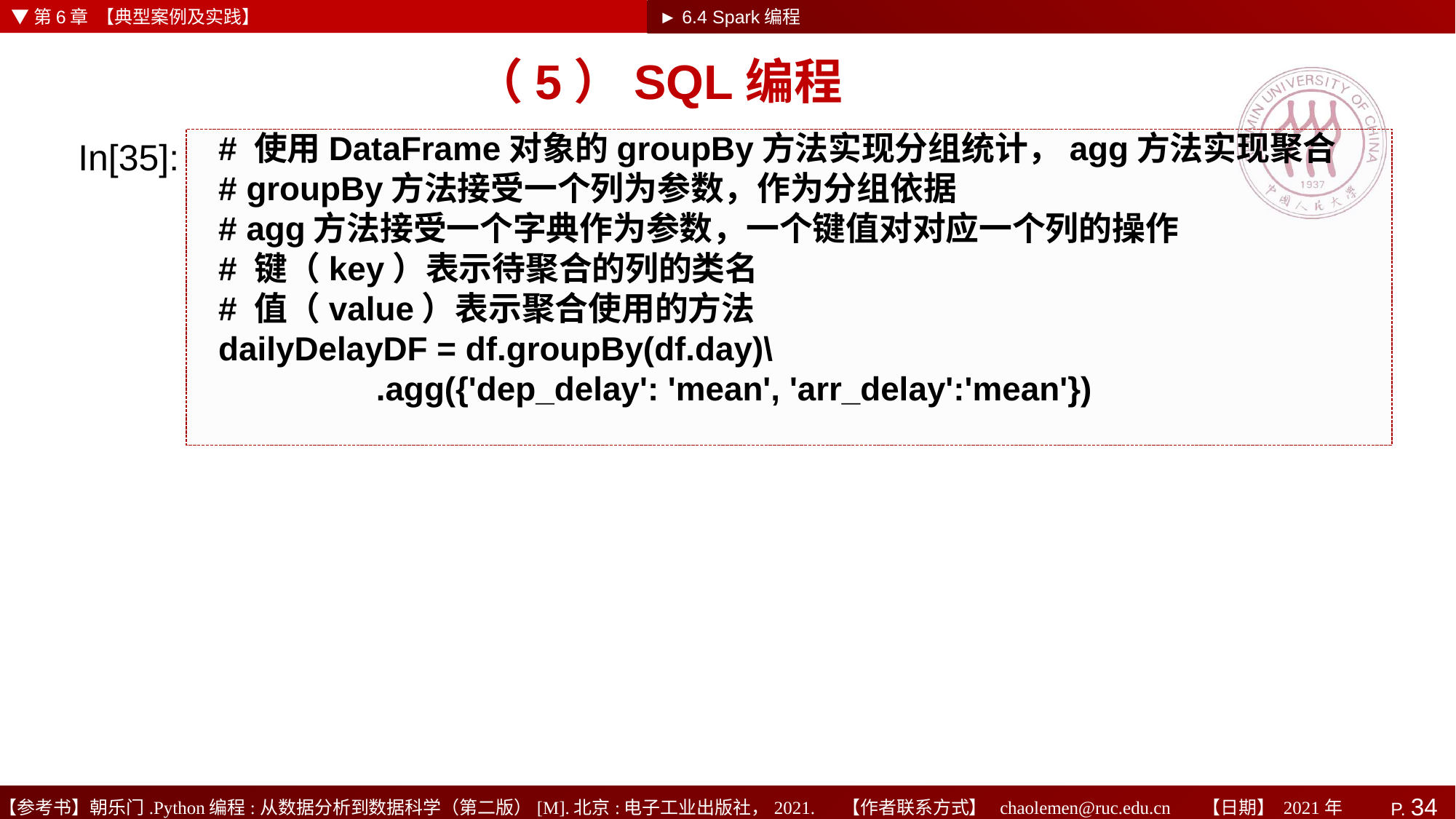

▼第6章  【典型案例及实践】
► 6.4 Spark编程
# （5）SQL编程
In[35]:
# 使用DataFrame对象的groupBy方法实现分组统计，agg方法实现聚合
# groupBy方法接受一个列为参数，作为分组依据
# agg方法接受一个字典作为参数，一个键值对对应一个列的操作
# 键（key）表示待聚合的列的类名
# 值（value）表示聚合使用的方法
dailyDelayDF = df.groupBy(df.day)\
                 .agg({'dep_delay': 'mean', 'arr_delay':'mean'})